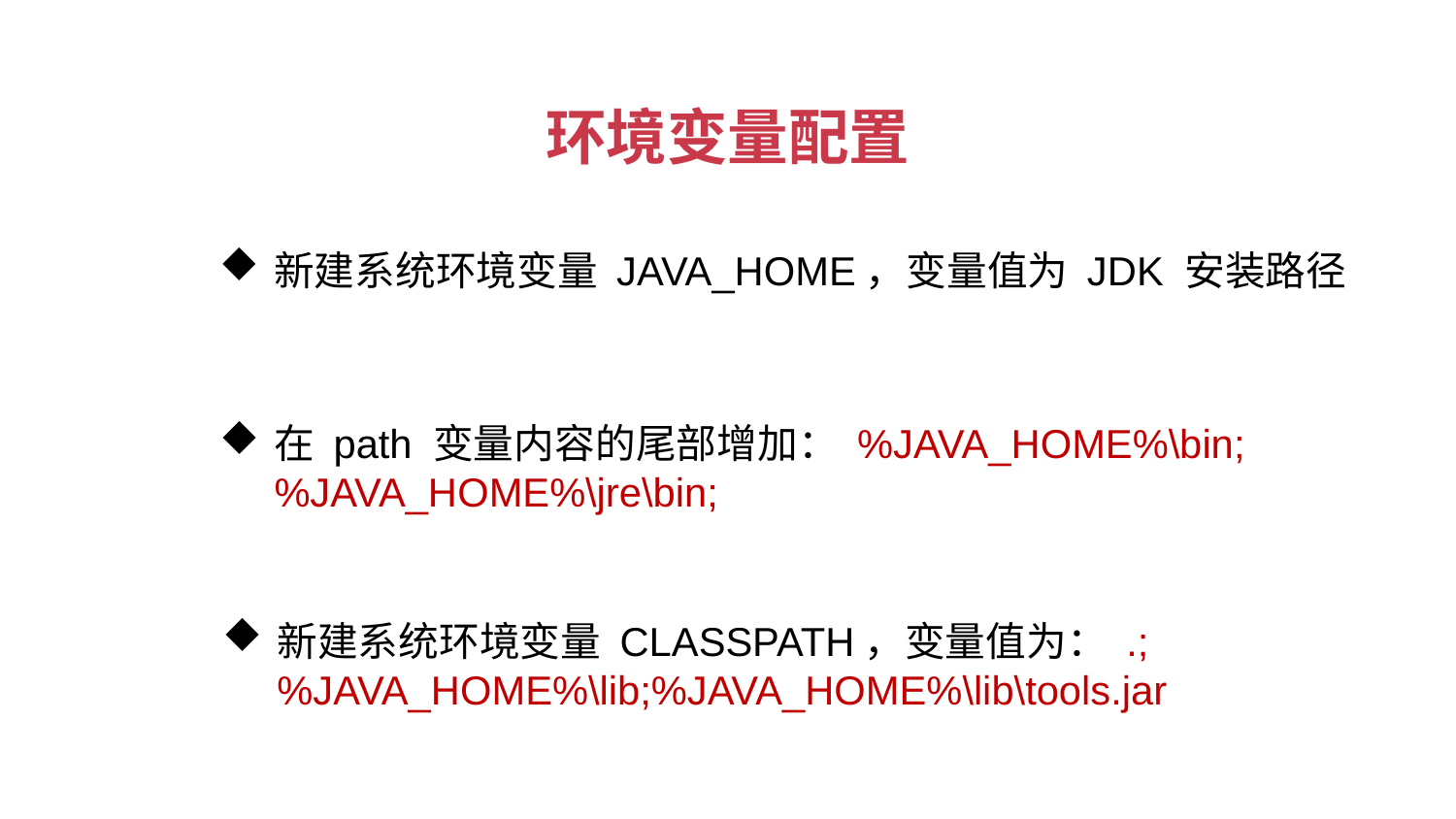

环境变量配置
新建系统环境变量 JAVA_HOME，变量值为 JDK 安装路径
在 path 变量内容的尾部增加： %JAVA_HOME%\bin;%JAVA_HOME%\jre\bin;
新建系统环境变量 CLASSPATH，变量值为： .;%JAVA_HOME%\lib;%JAVA_HOME%\lib\tools.jar